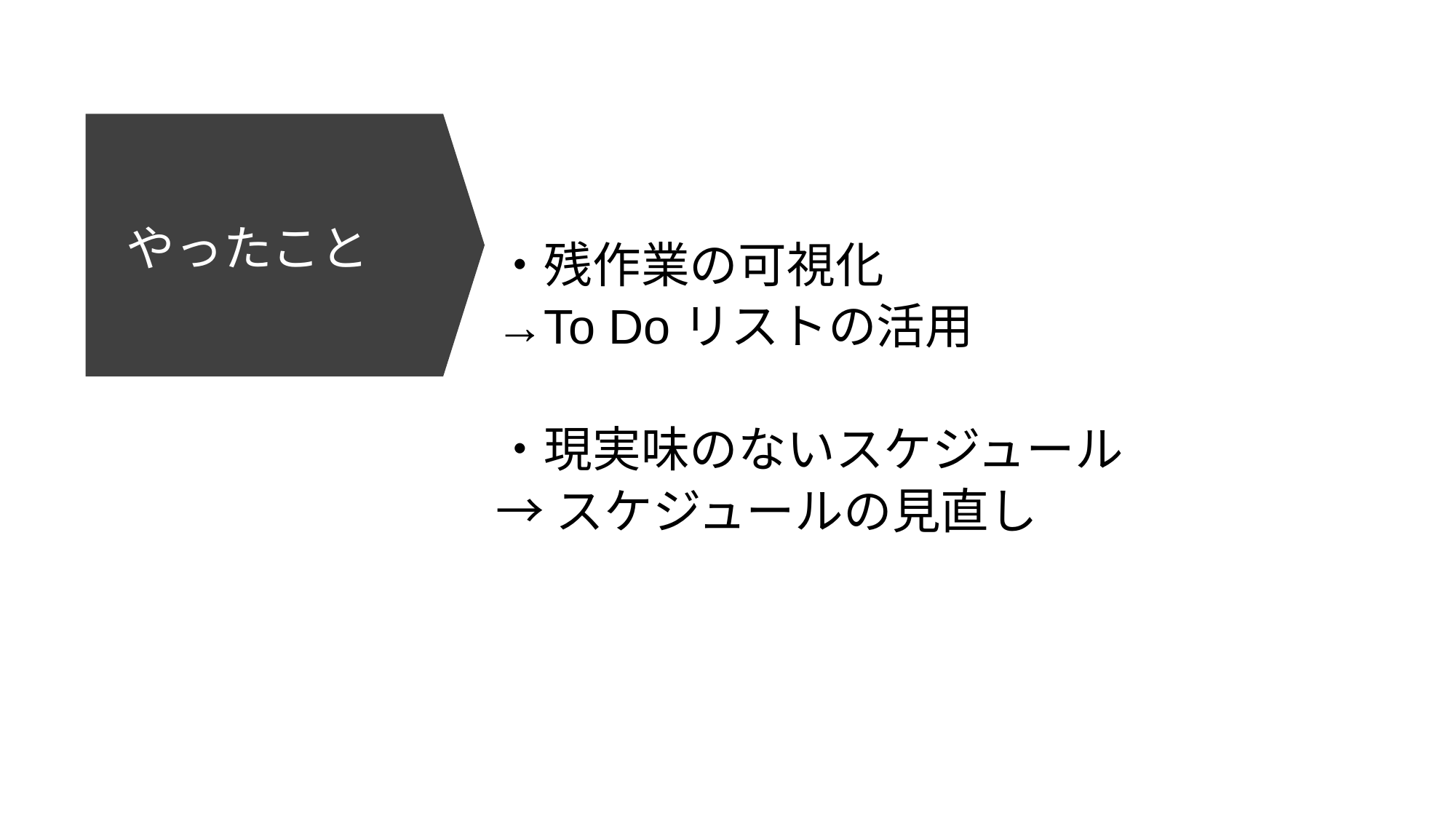

# やったこと
・残作業の可視化
→To Doリストの活用

・現実味のないスケジュール
→スケジュールの見直し